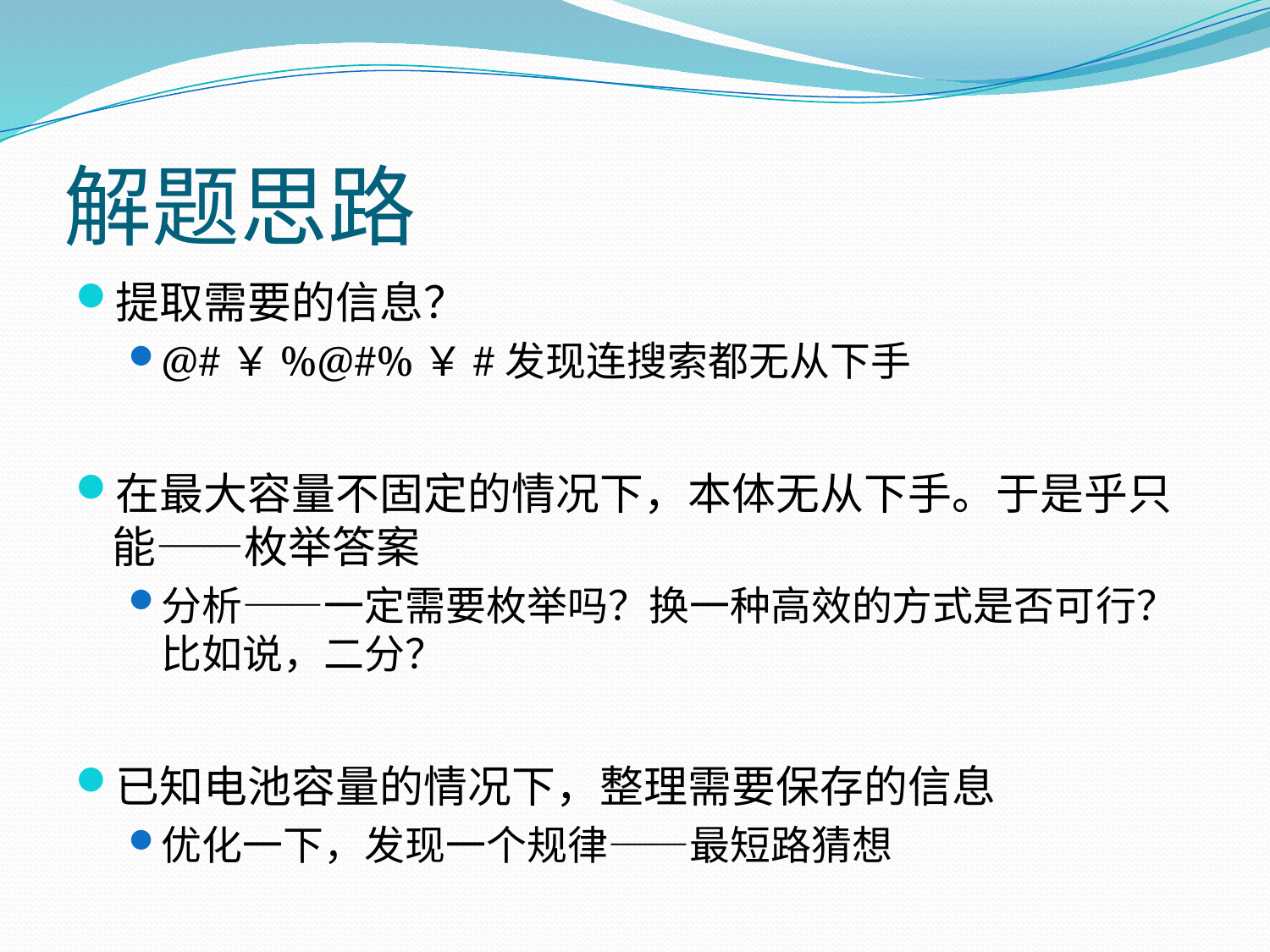

# 解题思路
提取需要的信息？
@#￥%@#%￥#发现连搜索都无从下手

在最大容量不固定的情况下，本体无从下手。于是乎只能——枚举答案
分析——一定需要枚举吗？换一种高效的方式是否可行？比如说，二分？

已知电池容量的情况下，整理需要保存的信息
优化一下，发现一个规律——最短路猜想